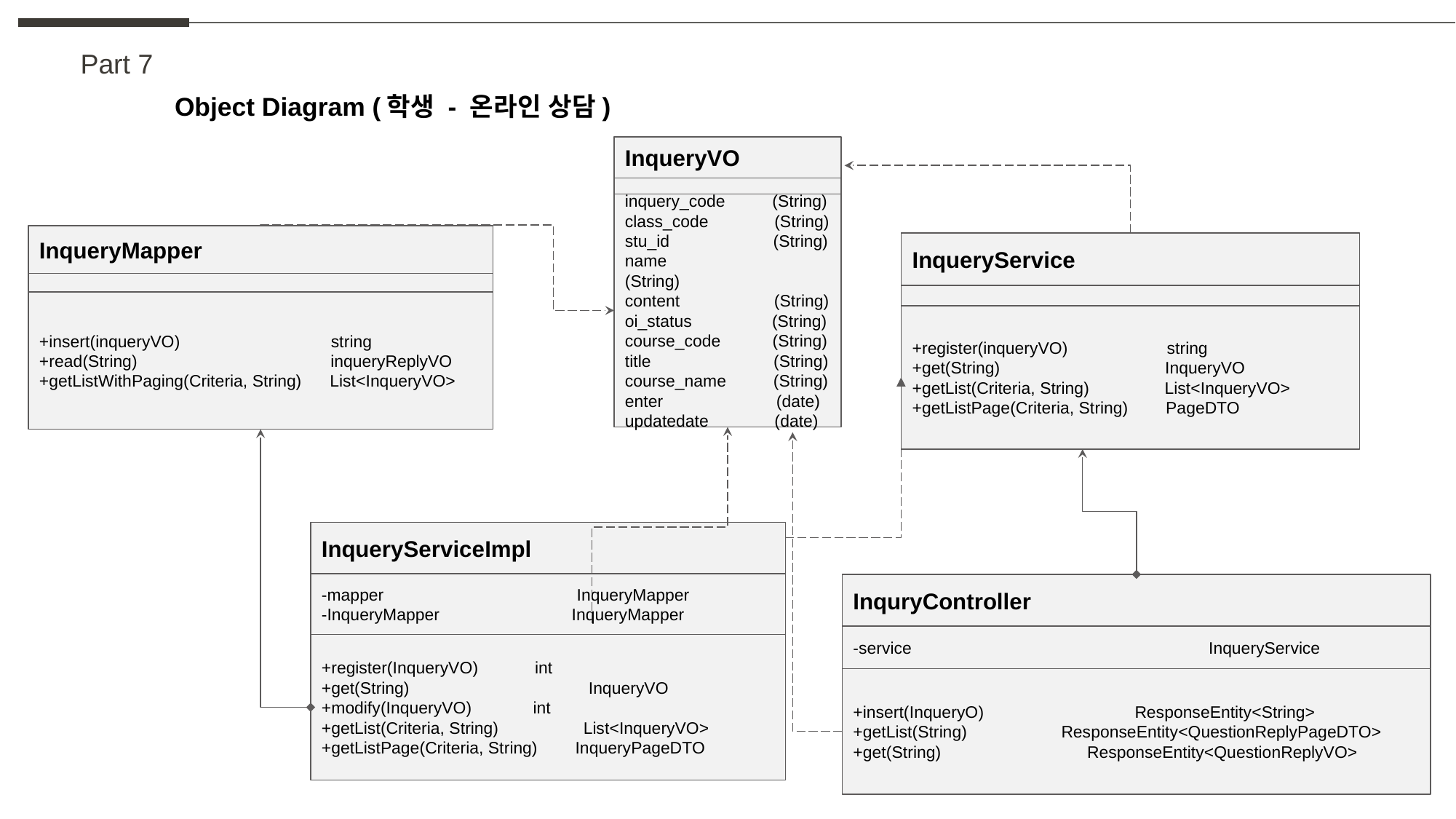

Part 7
Object Diagram (학생 - 온라인 상담)
InqueryVO

inquery_code          (String)
class_code              (String)
stu_id                      (String)
name                       (String)
content                    (String)
oi_status                 (String)
course_code           (String)
title                          (String)
course_name          (String)
enter                        (date)
updatedate              (date)
InqueryMapper

+insert(inqueryVO)                                string
+read(String)                                         inqueryReplyVO
+getListWithPaging(Criteria, String)      List<InqueryVO>
InqueryService

+register(inqueryVO)                     string
+get(String)                                   InqueryVO
+getList(Criteria, String)                List<InqueryVO>
+getListPage(Criteria, String)        PageDTO
InqueryServiceImpl
-mapper  	                               InqueryMapper
-InqueryMapper                            InqueryMapper
+register(InqueryVO)            int
+get(String)                                      InqueryVO
+modify(InqueryVO)             int
+getList(Criteria, String)                  List<InqueryVO>
+getListPage(Criteria, String)        InqueryPageDTO
InquryController
-service                                                               InqueryService
+insert(InqueryO)                                ResponseEntity<String>
+getList(String)                    ResponseEntity<QuestionReplyPageDTO>
+get(String)                               ResponseEntity<QuestionReplyVO>